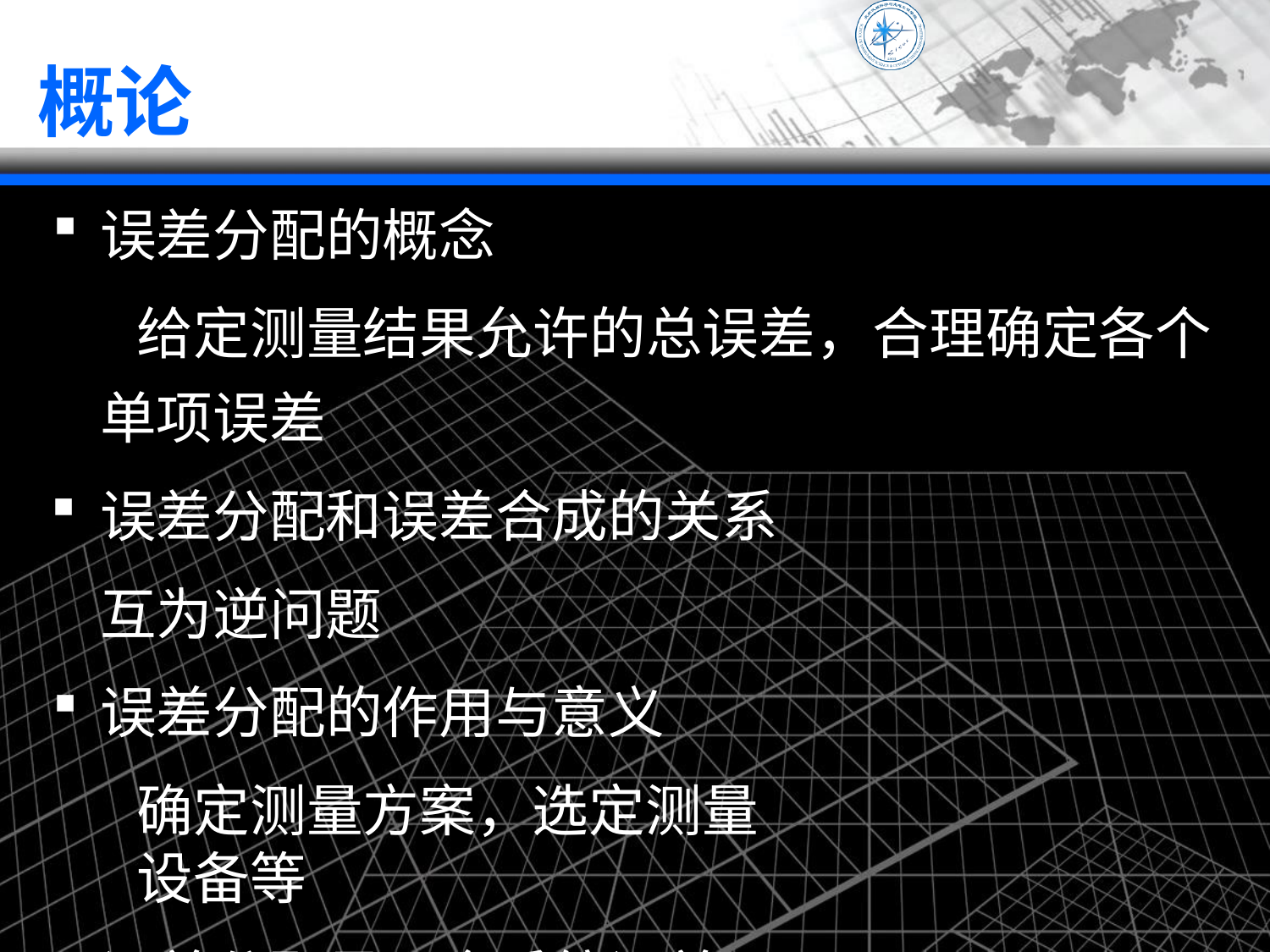

# 概论
误差分配的概念
给定测量结果允许的总误差，合理确定各个 单项误差
误差分配和误差合成的关系 互为逆问题
误差分配的作用与意义
确定测量方案，选定测量设备等
误差分配是否含系统误差？